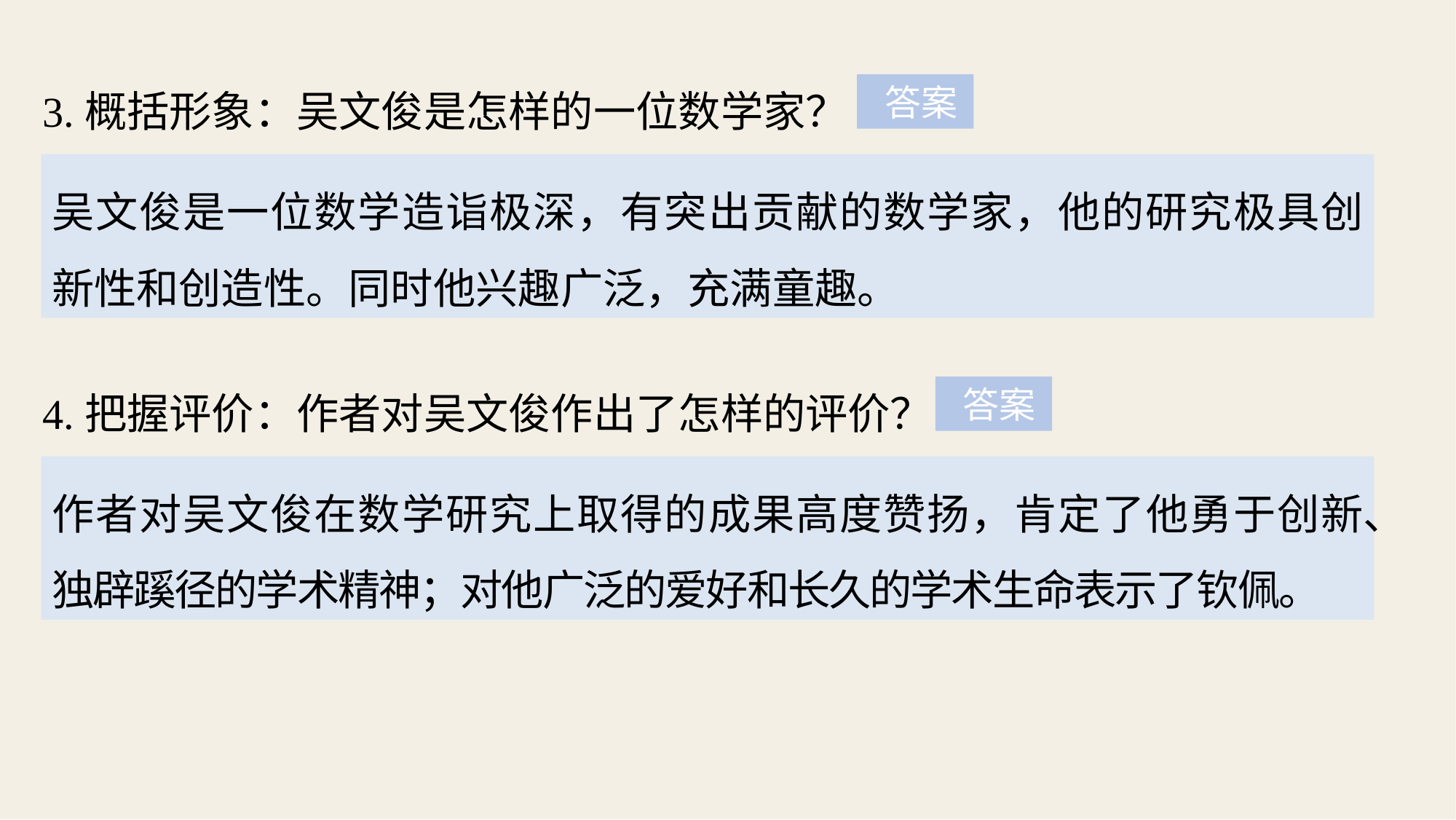

3.概括形象：吴文俊是怎样的一位数学家？
 答案
吴文俊是一位数学造诣极深，有突出贡献的数学家，他的研究极具创新性和创造性。同时他兴趣广泛，充满童趣。
4.把握评价：作者对吴文俊作出了怎样的评价？
 答案
作者对吴文俊在数学研究上取得的成果高度赞扬，肯定了他勇于创新、独辟蹊径的学术精神；对他广泛的爱好和长久的学术生命表示了钦佩。